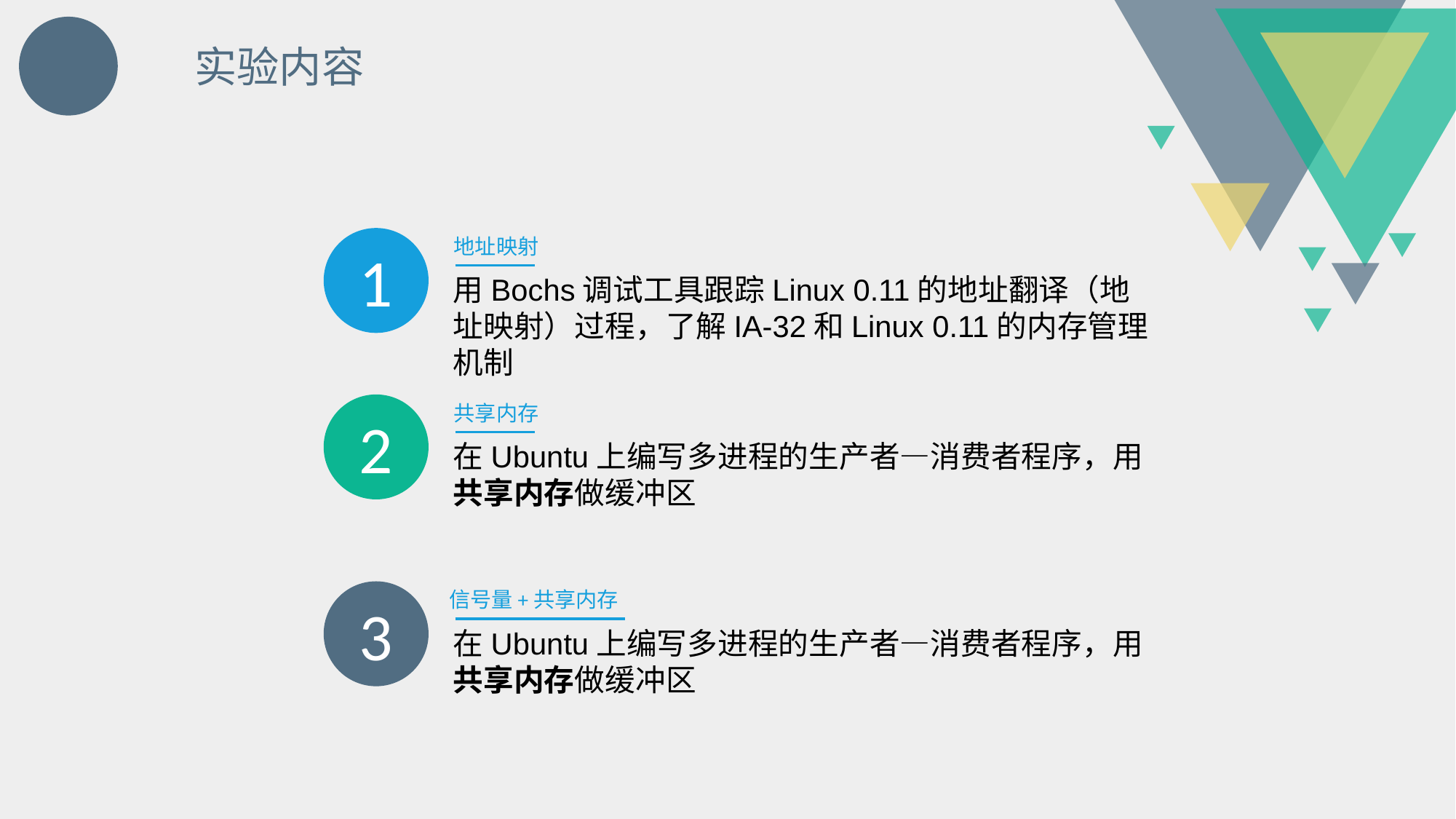

实验内容
1
地址映射
用Bochs调试工具跟踪Linux 0.11的地址翻译（地址映射）过程，了解IA-32和Linux 0.11的内存管理机制
2
共享内存
在Ubuntu上编写多进程的生产者—消费者程序，用共享内存做缓冲区
3
信号量+共享内存
在Ubuntu上编写多进程的生产者—消费者程序，用共享内存做缓冲区